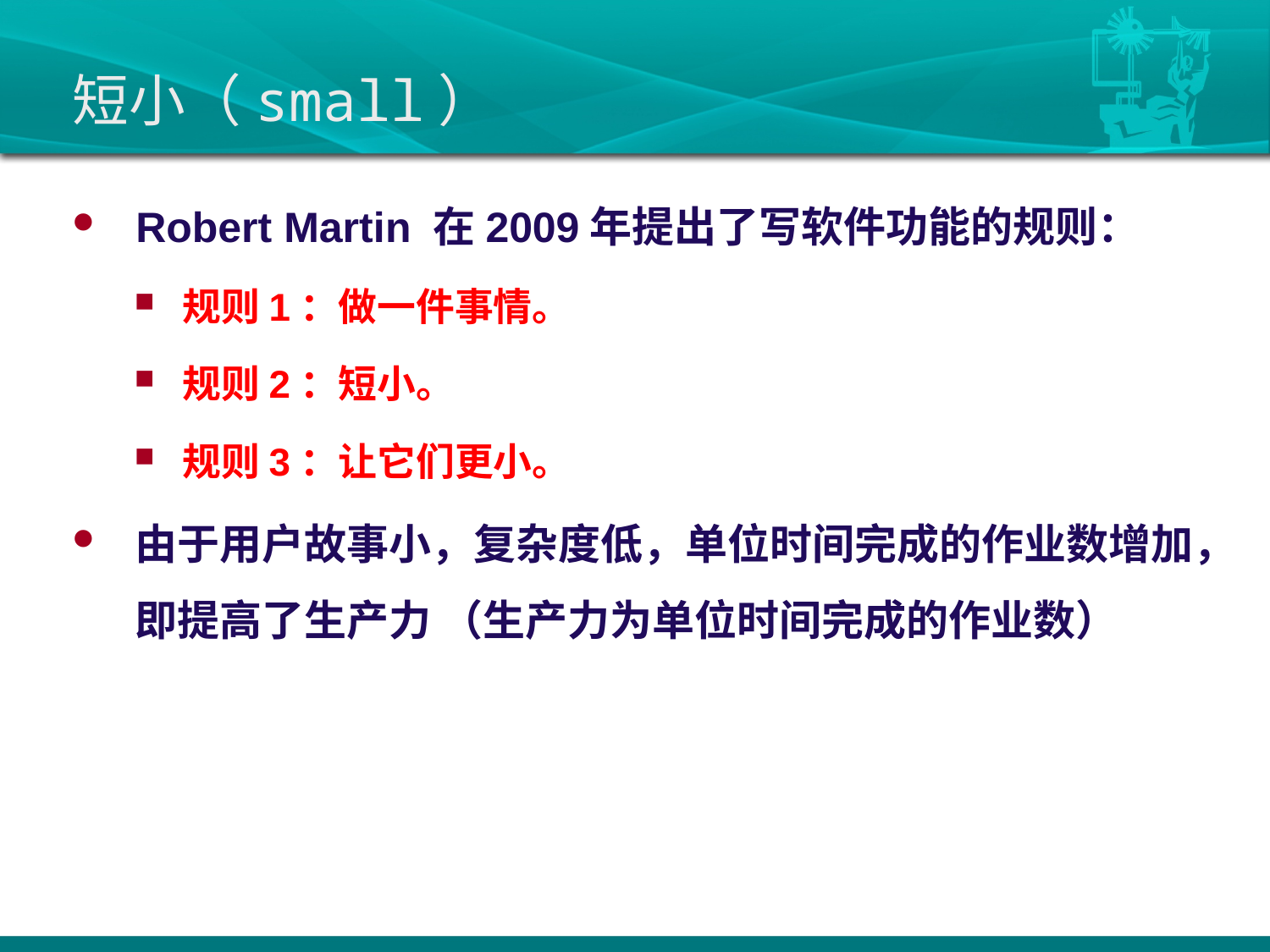

# 短小（small）
Robert Martin 在2009年提出了写软件功能的规则：
规则1：做一件事情。
规则2：短小。
规则3：让它们更小。
由于用户故事小，复杂度低，单位时间完成的作业数增加，即提高了生产力 （生产力为单位时间完成的作业数）